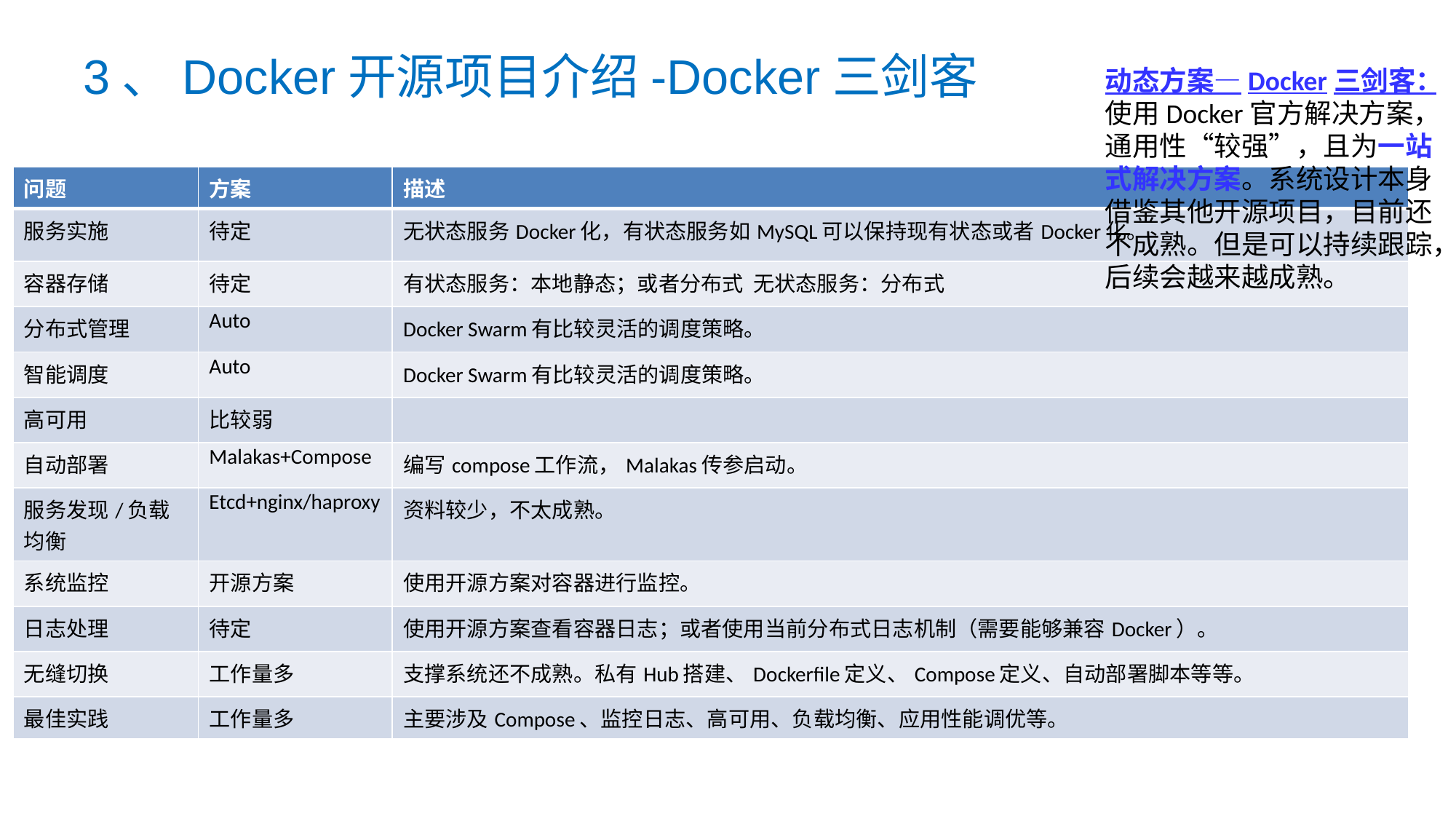

# 3、Docker开源项目介绍-Docker三剑客
动态方案—Docker三剑客：
使用Docker官方解决方案，通用性“较强”，且为一站式解决方案。系统设计本身借鉴其他开源项目，目前还不成熟。但是可以持续跟踪，后续会越来越成熟。
| 问题 | 方案 | 描述 |
| --- | --- | --- |
| 服务实施 | 待定 | 无状态服务Docker化，有状态服务如MySQL可以保持现有状态或者Docker化。 |
| 容器存储 | 待定 | 有状态服务：本地静态；或者分布式 无状态服务：分布式 |
| 分布式管理 | Auto | Docker Swarm有比较灵活的调度策略。 |
| 智能调度 | Auto | Docker Swarm有比较灵活的调度策略。 |
| 高可用 | 比较弱 |  |
| 自动部署 | Malakas+Compose | 编写compose工作流，Malakas传参启动。 |
| 服务发现/负载均衡 | Etcd+nginx/haproxy | 资料较少，不太成熟。 |
| 系统监控 | 开源方案 | 使用开源方案对容器进行监控。 |
| 日志处理 | 待定 | 使用开源方案查看容器日志；或者使用当前分布式日志机制（需要能够兼容Docker）。 |
| 无缝切换 | 工作量多 | 支撑系统还不成熟。私有Hub搭建、Dockerfile定义、Compose定义、自动部署脚本等等。 |
| 最佳实践 | 工作量多 | 主要涉及Compose、监控日志、高可用、负载均衡、应用性能调优等。 |